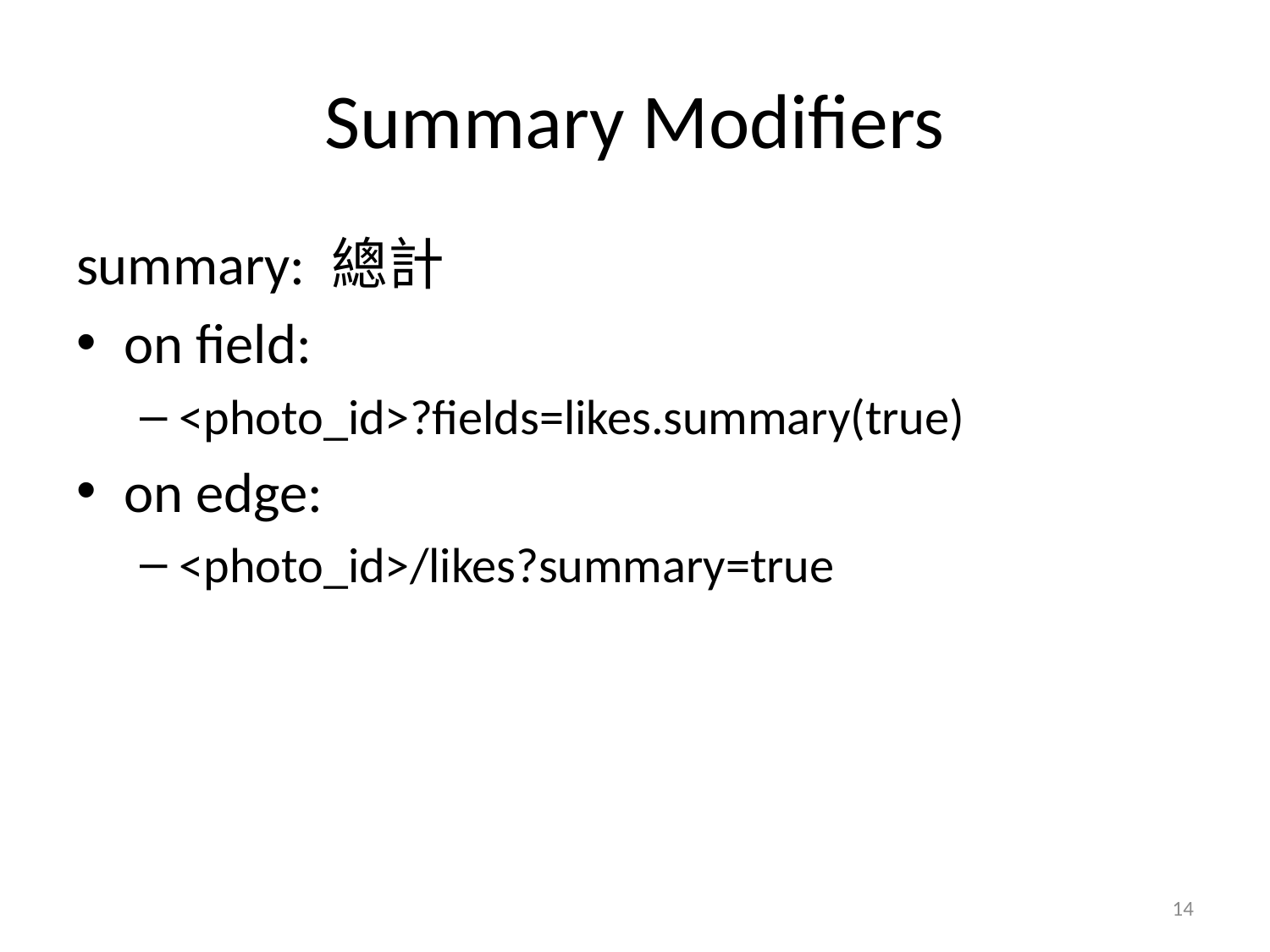

# Summary Modifiers
summary: 總計
on field:
<photo_id>?fields=likes.summary(true)
on edge:
<photo_id>/likes?summary=true

14